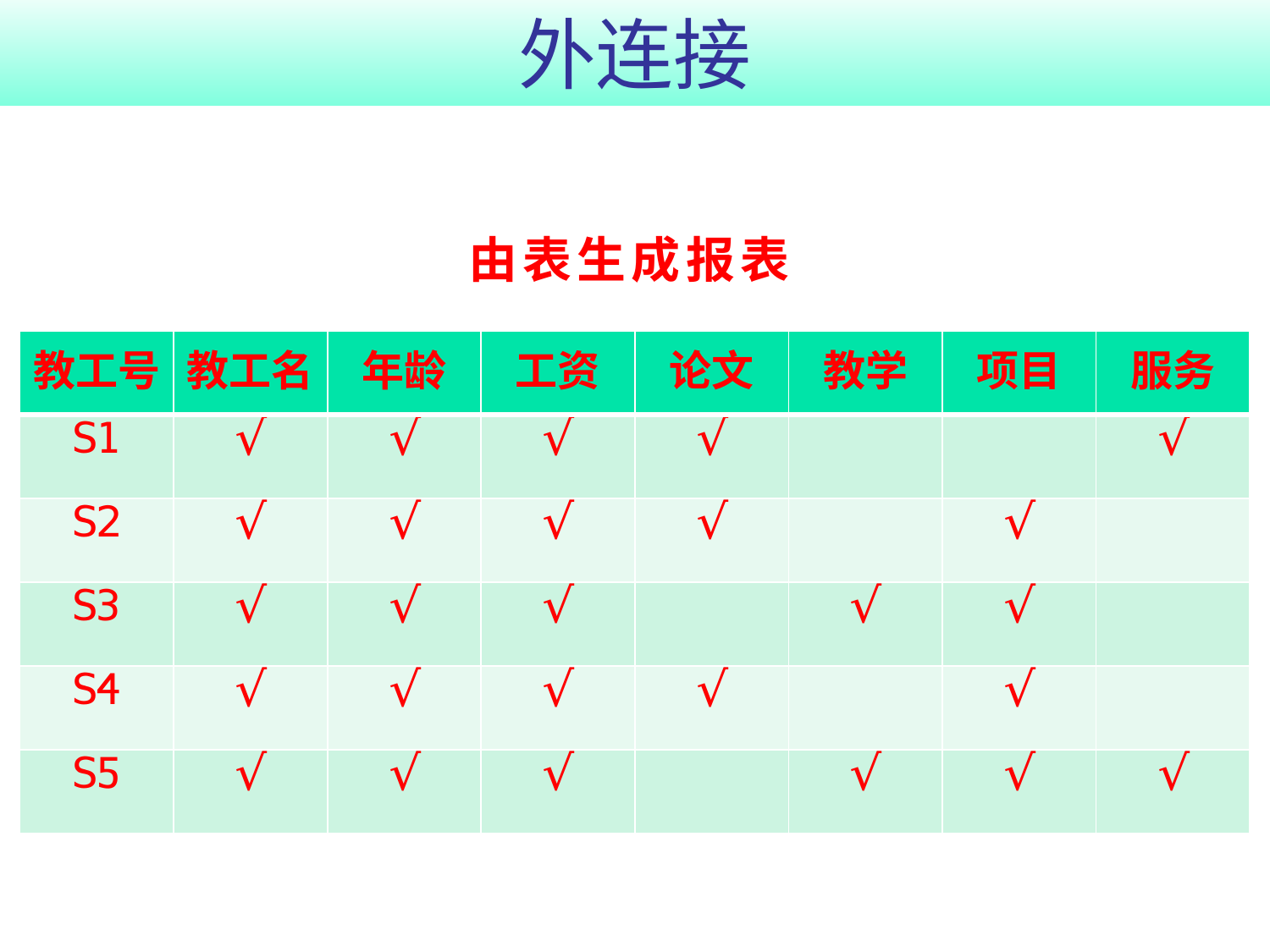

# 外连接
由表生成报表
| 教工号 | 教工名 | 年龄 | 工资 | 论文 | 教学 | 项目 | 服务 |
| --- | --- | --- | --- | --- | --- | --- | --- |
| S1 | √ | √ | √ | √ |  |  | √ |
| S2 | √ | √ | √ | √ |  | √ |  |
| S3 | √ | √ | √ |  | √ | √ |  |
| S4 | √ | √ | √ | √ |  | √ |  |
| S5 | √ | √ | √ |  | √ | √ | √ |